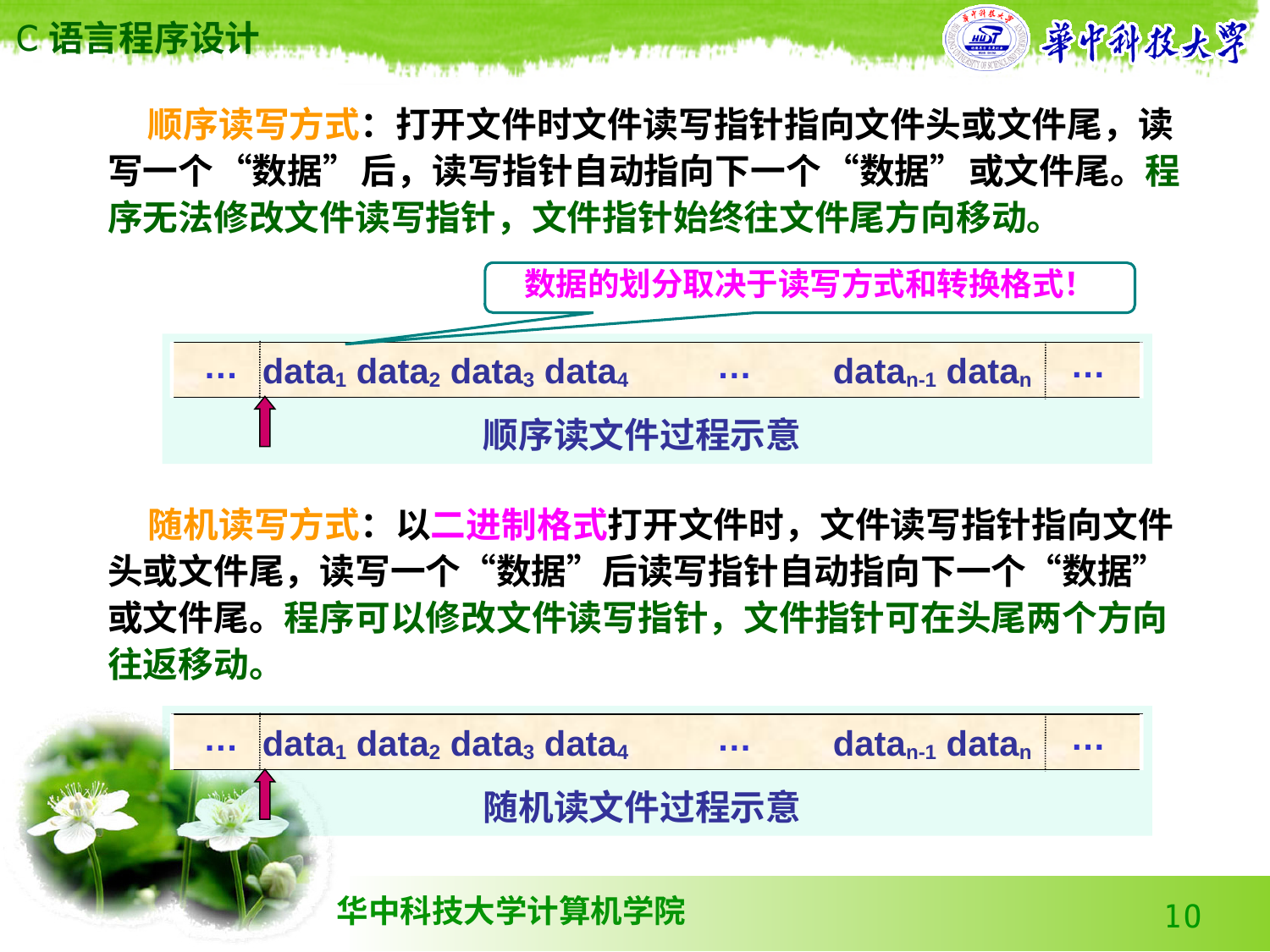

顺序读写方式：打开文件时文件读写指针指向文件头或文件尾，读写一个 “数据” 后，读写指针自动指向下一个 “数据” 或文件尾。程序无法修改文件读写指针，文件指针始终往文件尾方向移动。
数据的划分取决于读写方式和转换格式！

        data1 data2 data3 data4                     datan-1 datan

…
…
…
顺序读文件过程示意

    随机读写方式：以二进制格式打开文件时，文件读写指针指向文件头或文件尾，读写一个“数据”后读写指针自动指向下一个“数据”或文件尾。程序可以修改文件读写指针，文件指针可在头尾两个方向往返移动。

        data1 data2 data3 data4                     datan-1 datan

…
…
…
随机读文件过程示意

10